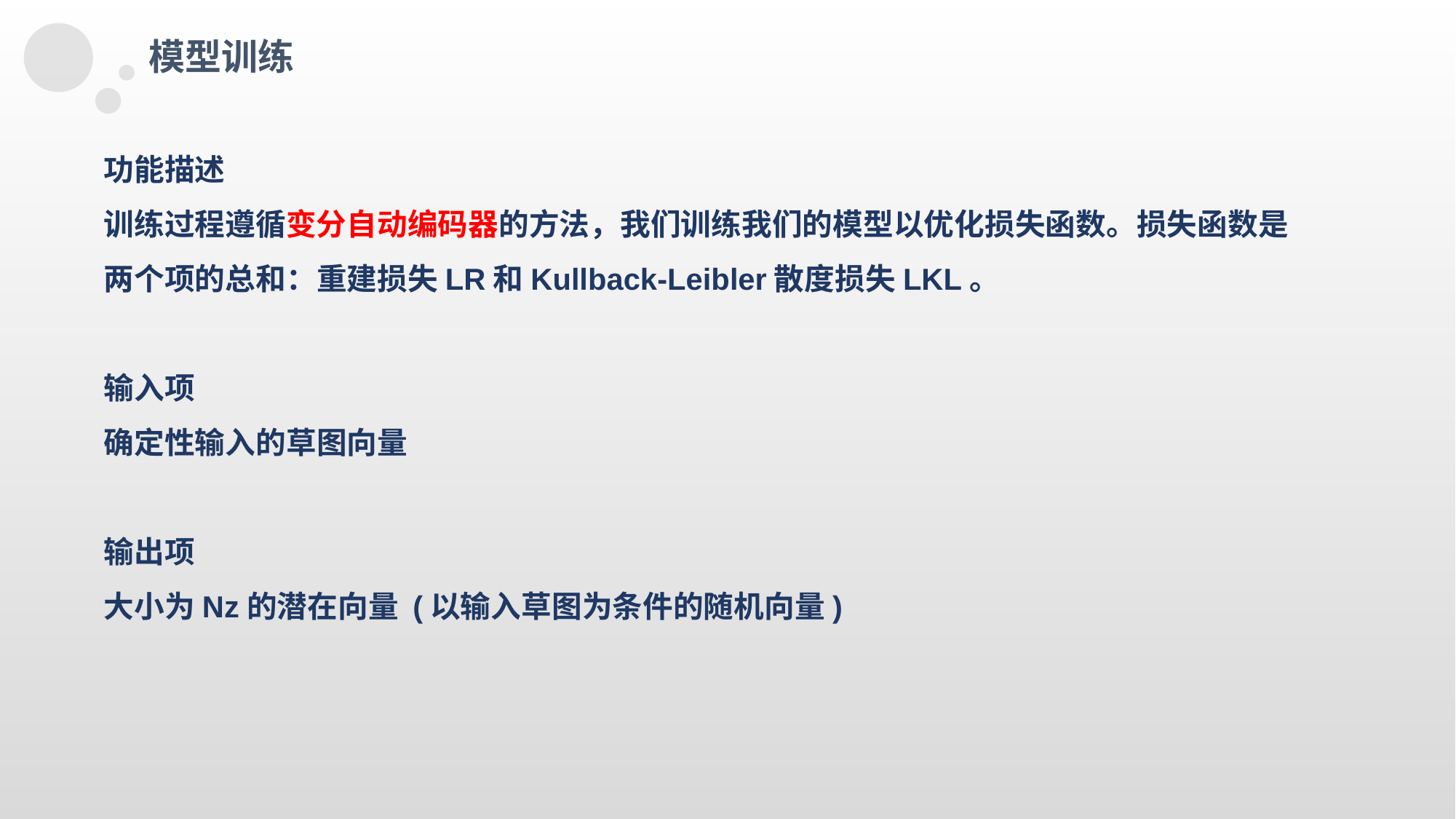

模型训练

功能描述
训练过程遵循变分自动编码器的方法，我们训练我们的模型以优化损失函数。损失函数是两个项的总和：重建损失LR和Kullback-Leibler散度损失LKL。

输入项
确定性输入的草图向量

输出项
大小为Nz的潜在向量 (以输入草图为条件的随机向量)